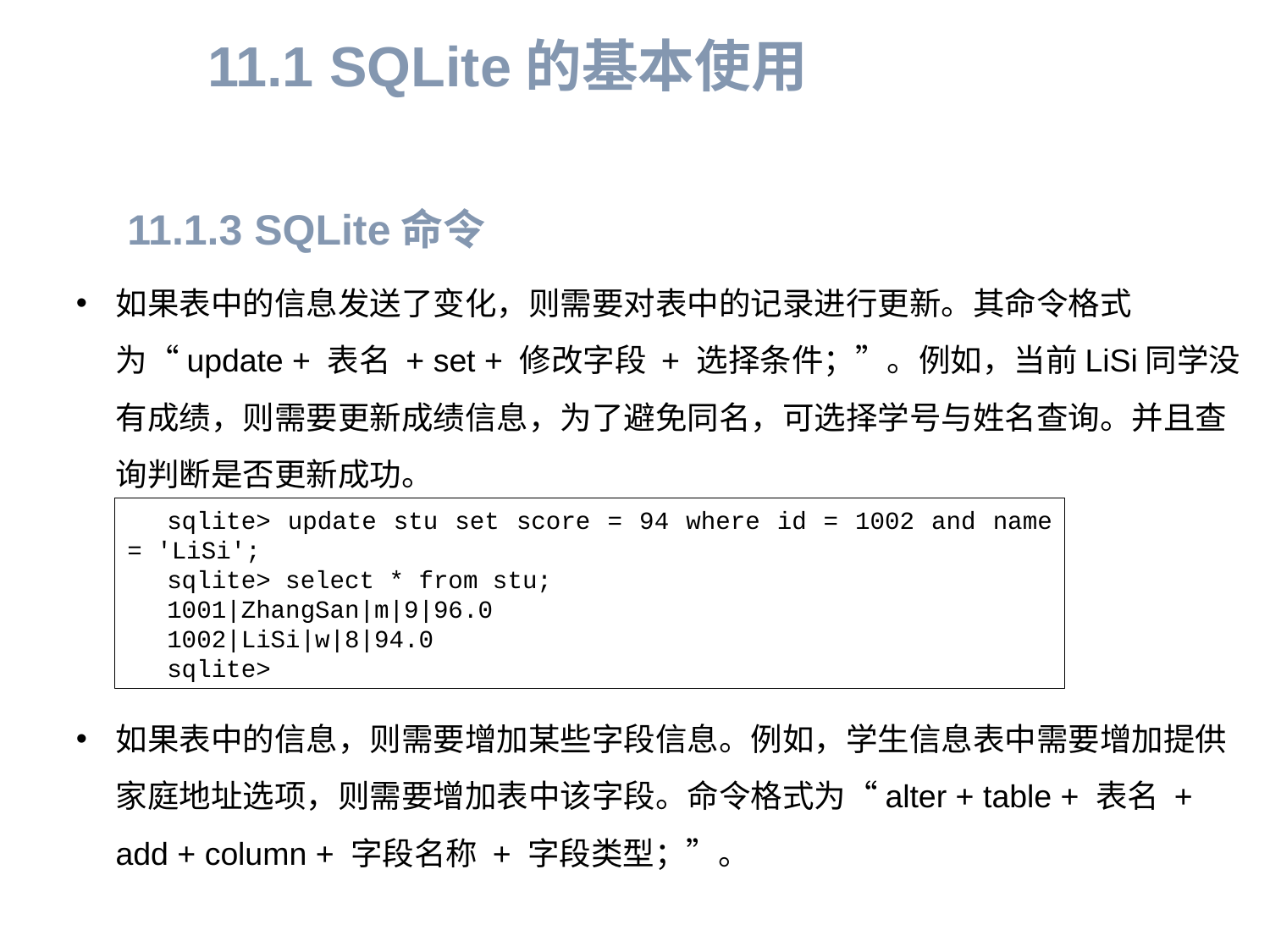

11.1 SQLite的基本使用
11.1.3 SQLite命令
如果表中的信息发送了变化，则需要对表中的记录进行更新。其命令格式为“update + 表名 + set + 修改字段 + 选择条件；”。例如，当前LiSi同学没有成绩，则需要更新成绩信息，为了避免同名，可选择学号与姓名查询。并且查询判断是否更新成功。
sqlite> update stu set score = 94 where id = 1002 and name = 'LiSi';
sqlite> select * from stu;
1001|ZhangSan|m|9|96.0
1002|LiSi|w|8|94.0
sqlite>
如果表中的信息，则需要增加某些字段信息。例如，学生信息表中需要增加提供家庭地址选项，则需要增加表中该字段。命令格式为“alter + table + 表名 + add + column + 字段名称 + 字段类型；”。